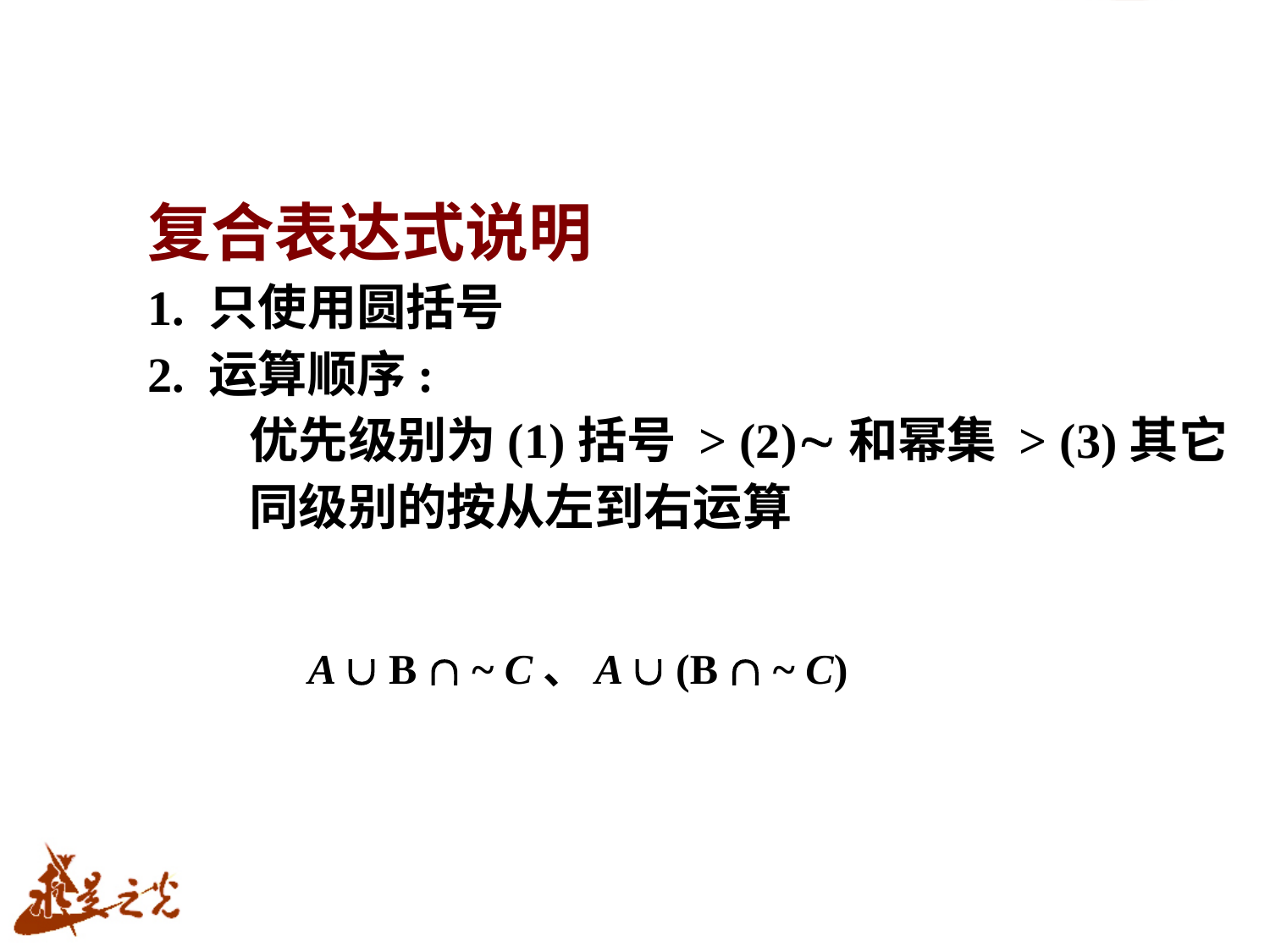

复合表达式说明
1. 只使用圆括号
2. 运算顺序:
        优先级别为(1)括号 > (2)∼和幂集 > (3)其它
        同级别的按从左到右运算
 A ∪ B ∩ ~ C、A ∪ (B ∩ ~ C)
16